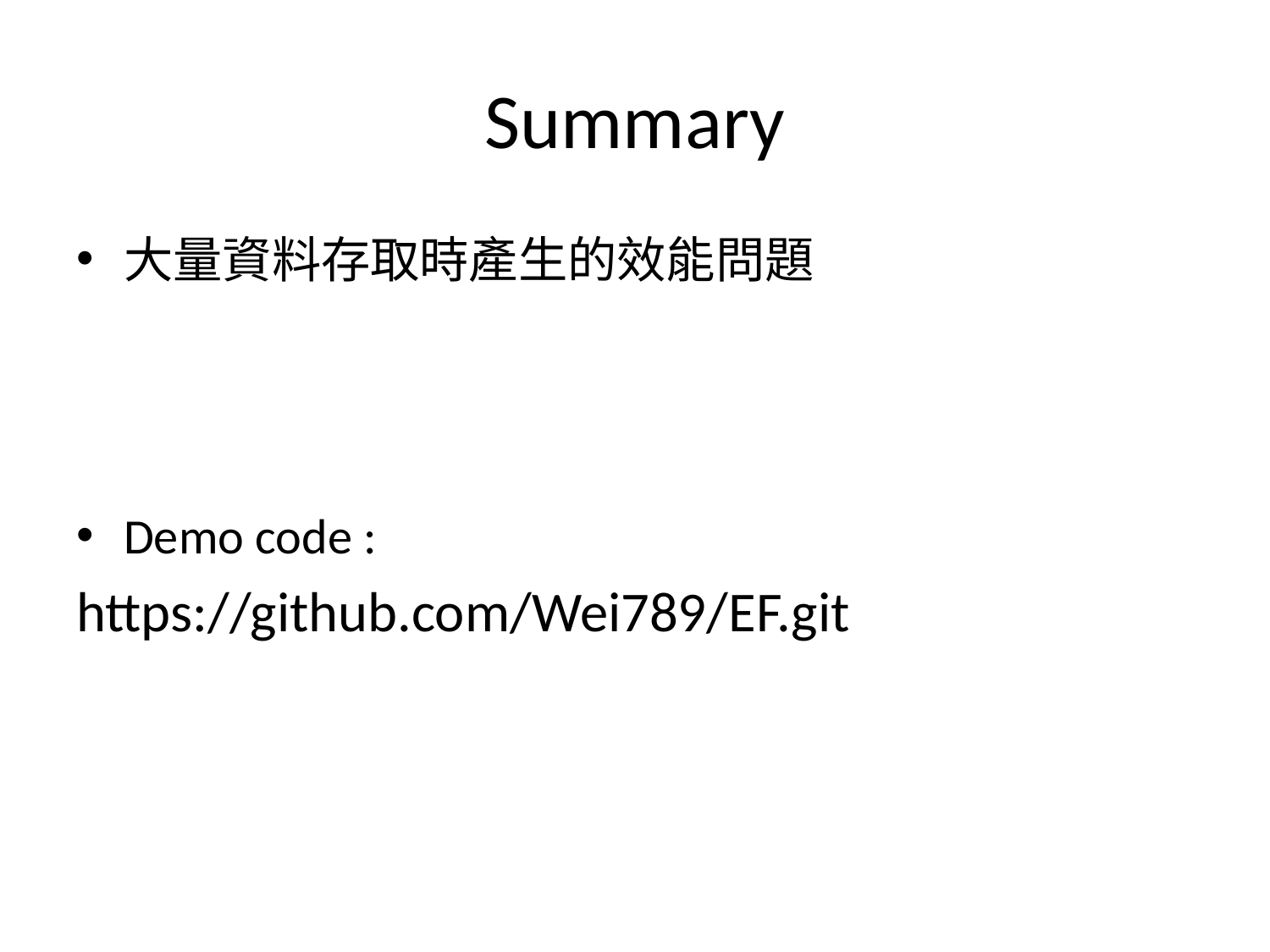

# Summary
大量資料存取時產生的效能問題

Demo code :
https://github.com/Wei789/EF.git